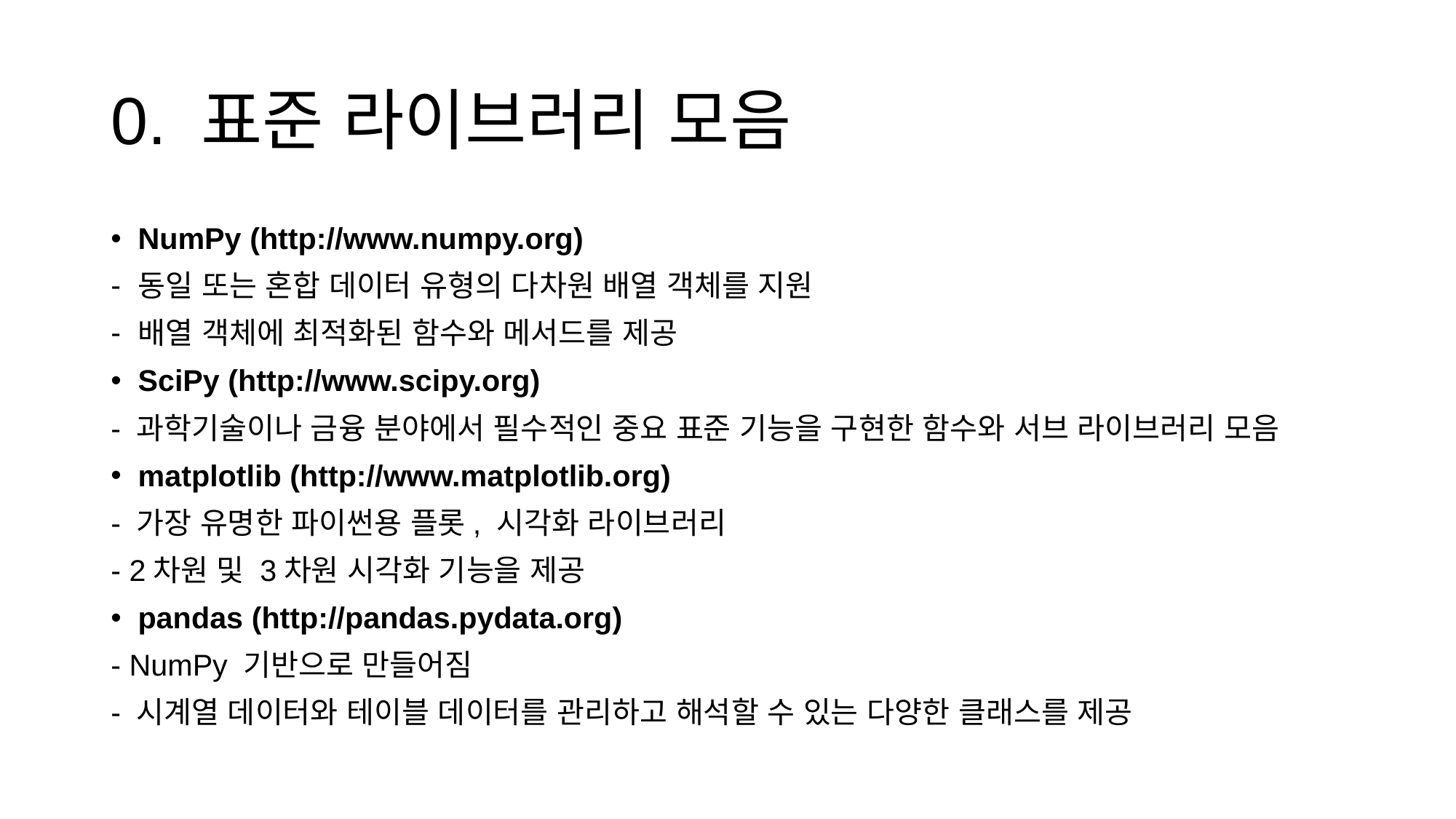

# 0. 표준 라이브러리 모음
NumPy (http://www.numpy.org)
동일 또는 혼합 데이터 유형의 다차원 배열 객체를 지원
배열 객체에 최적화된 함수와 메서드를 제공
SciPy (http://www.scipy.org)
- 과학기술이나 금융 분야에서 필수적인 중요 표준 기능을 구현한 함수와 서브 라이브러리 모음
matplotlib (http://www.matplotlib.org)
- 가장 유명한 파이썬용 플롯, 시각화 라이브러리
- 2차원 및 3차원 시각화 기능을 제공
pandas (http://pandas.pydata.org)
- NumPy 기반으로 만들어짐
- 시계열 데이터와 테이블 데이터를 관리하고 해석할 수 있는 다양한 클래스를 제공